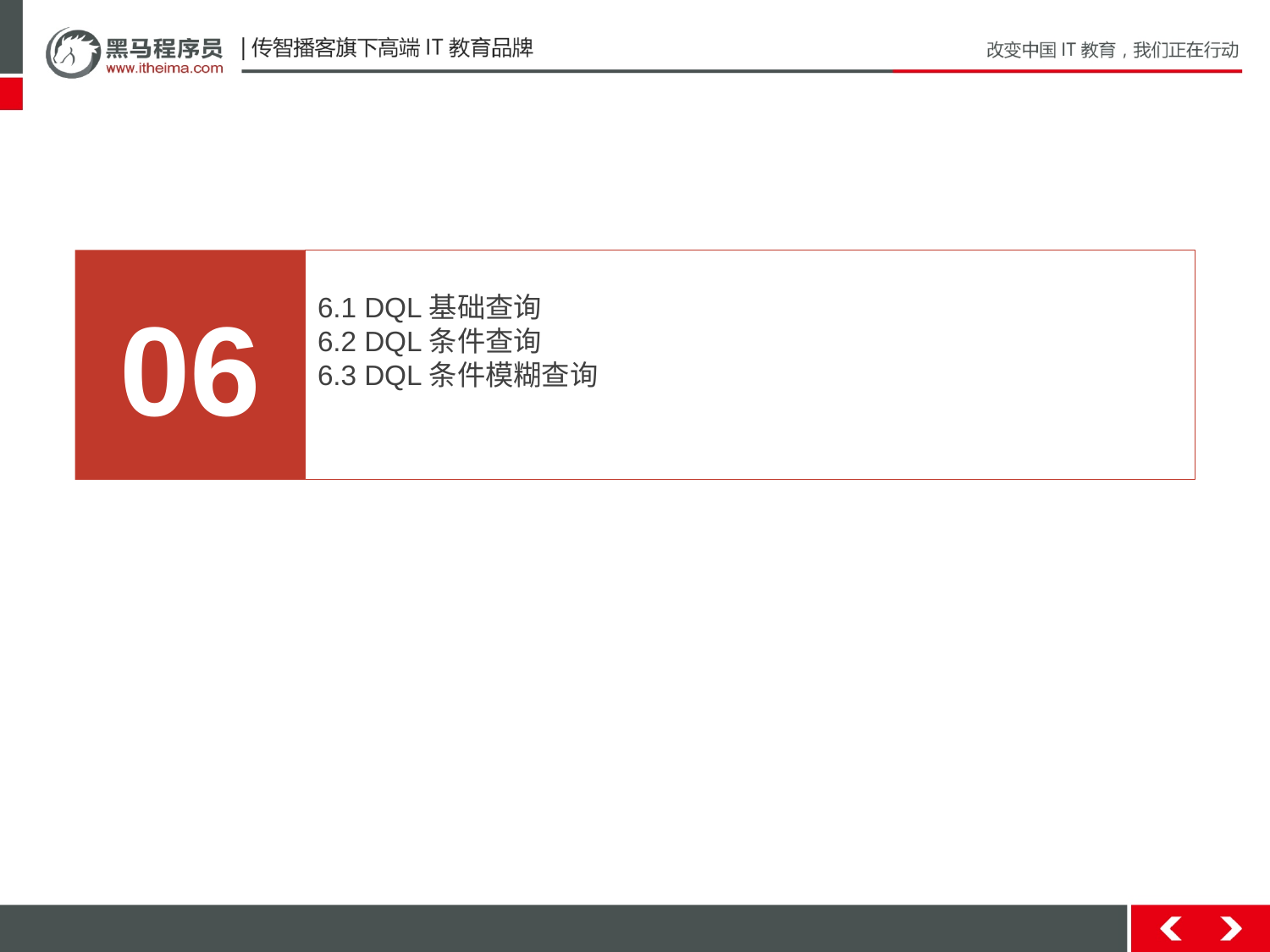

06

6.1 DQL基础查询
6.2 DQL条件查询
6.3 DQL条件模糊查询